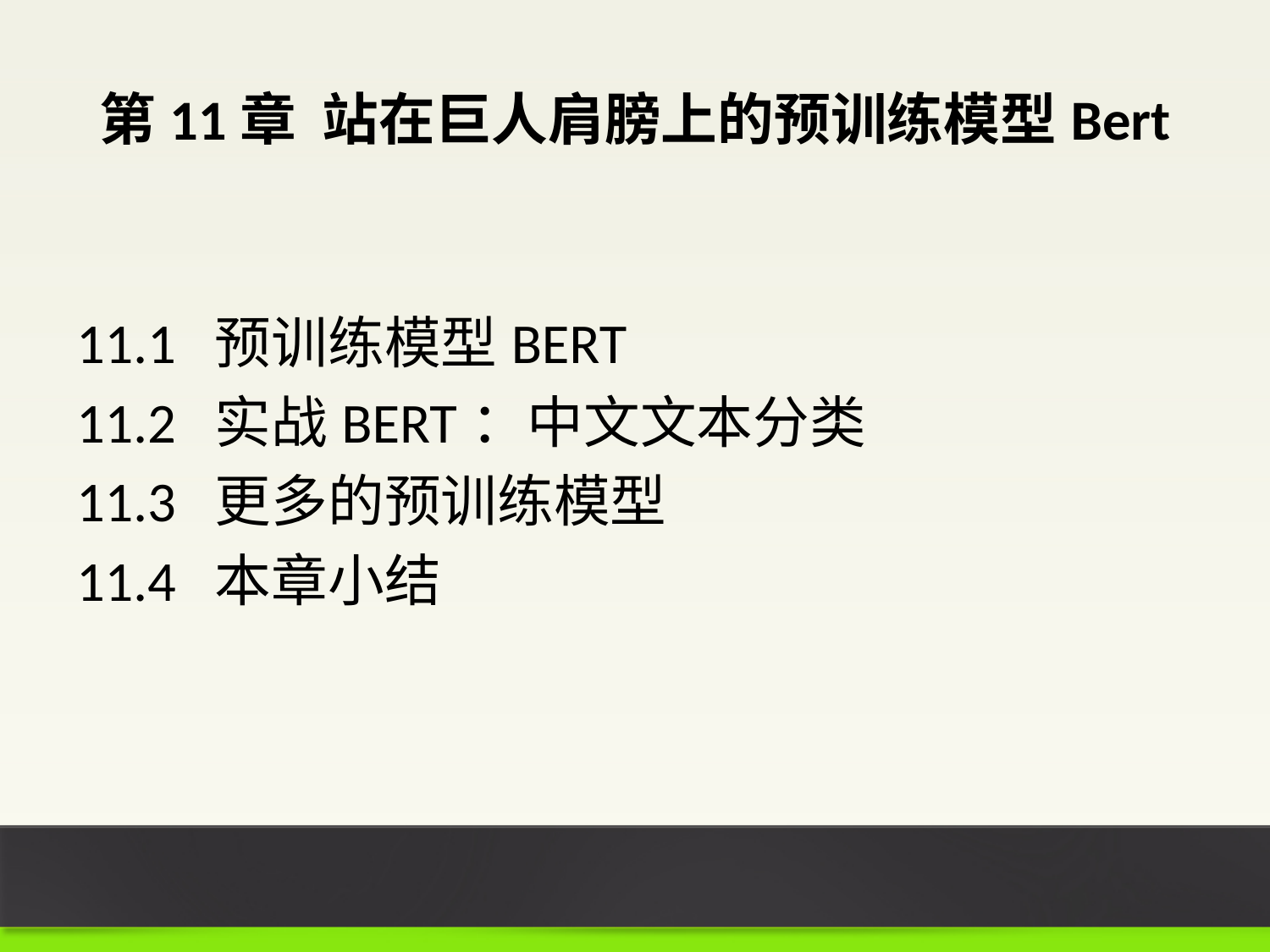

# 第11章  站在巨人肩膀上的预训练模型Bert

11.1  预训练模型BERT
11.2  实战BERT：中文文本分类
11.3  更多的预训练模型
11.4  本章小结